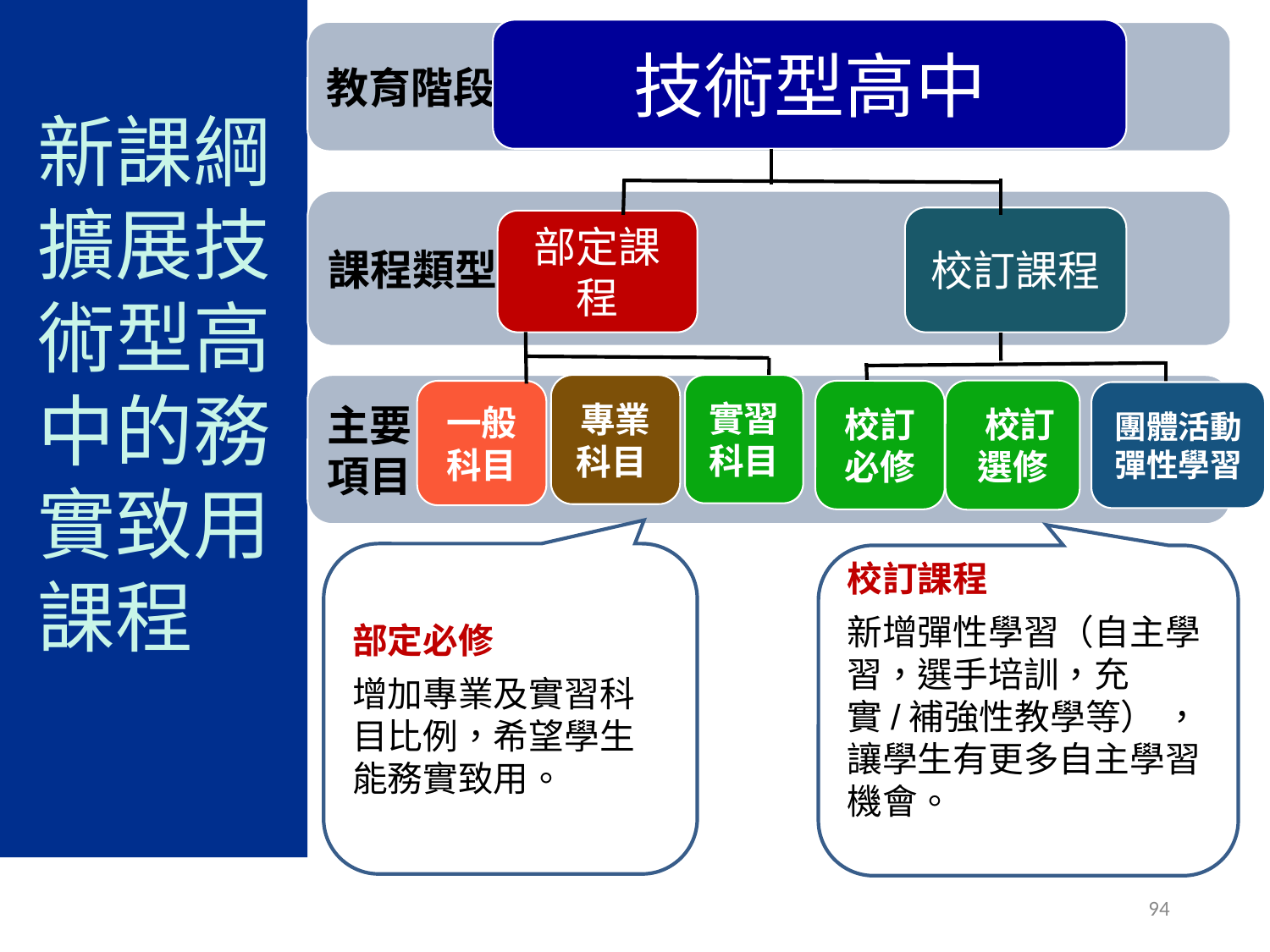

# 新課綱擴展技術型高中的務實致用課程
技術型高中
校訂課程
部定課程
專業
科目
實習
科目
 校訂
選修
一般
科目
部定必修
增加專業及實習科目比例，希望學生能務實致用。
校訂
必修
教育階段
課程類型
主要
項目
團體活動
彈性學習
校訂課程
新增彈性學習（自主學習，選手培訓，充實/補強性教學等） ，讓學生有更多自主學習機會。

94